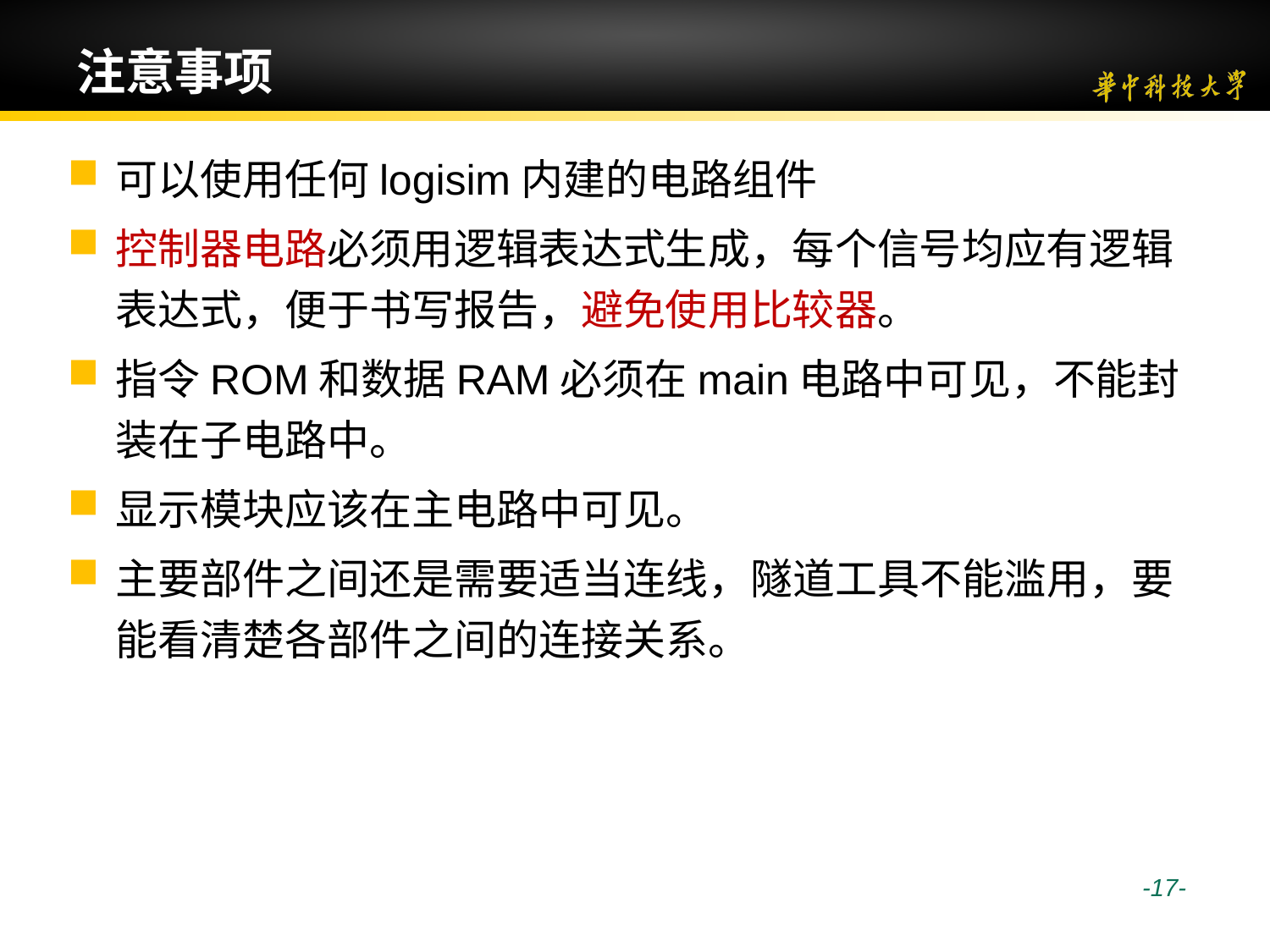

# 注意事项
可以使用任何logisim内建的电路组件
控制器电路必须用逻辑表达式生成，每个信号均应有逻辑表达式，便于书写报告，避免使用比较器。
指令ROM和数据RAM必须在main电路中可见，不能封装在子电路中。
显示模块应该在主电路中可见。
主要部件之间还是需要适当连线，隧道工具不能滥用，要能看清楚各部件之间的连接关系。
 -17-